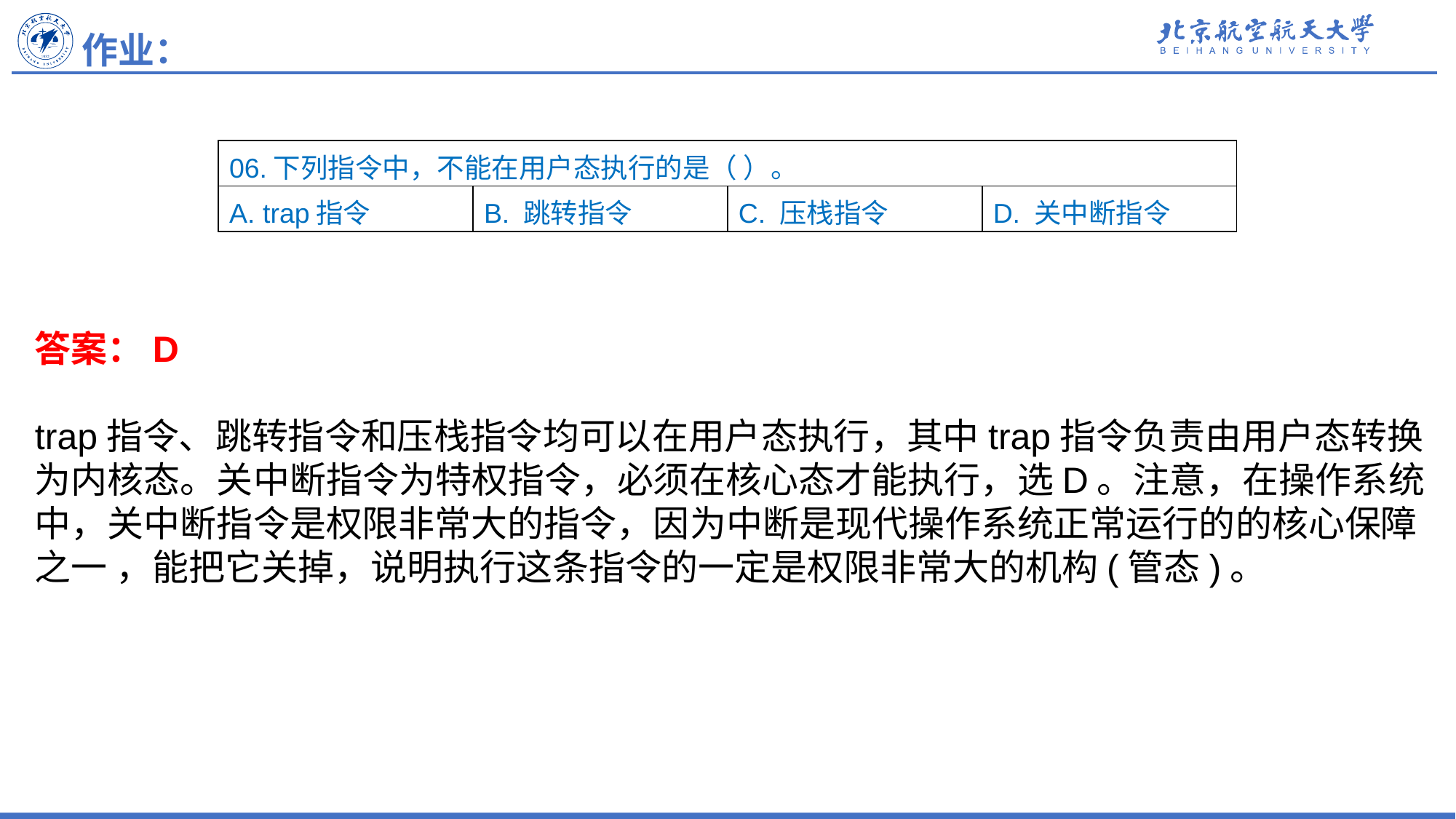

作业：
| 06.下列指令中，不能在用户态执行的是（ ）。 |  |  |  |
| --- | --- | --- | --- |
| A. trap指令 | B. 跳转指令 | C. 压栈指令 | D. 关中断指令 |
答案：D

trap指令、跳转指令和压栈指令均可以在用户态执行，其中trap指令负责由用户态转换为内核态。关中断指令为特权指令，必须在核心态才能执行，选D。注意，在操作系统中，关中断指令是权限非常大的指令，因为中断是现代操作系统正常运行的的核心保障之一 ，能把它关掉，说明执行这条指令的一定是权限非常大的机构(管态)。
15